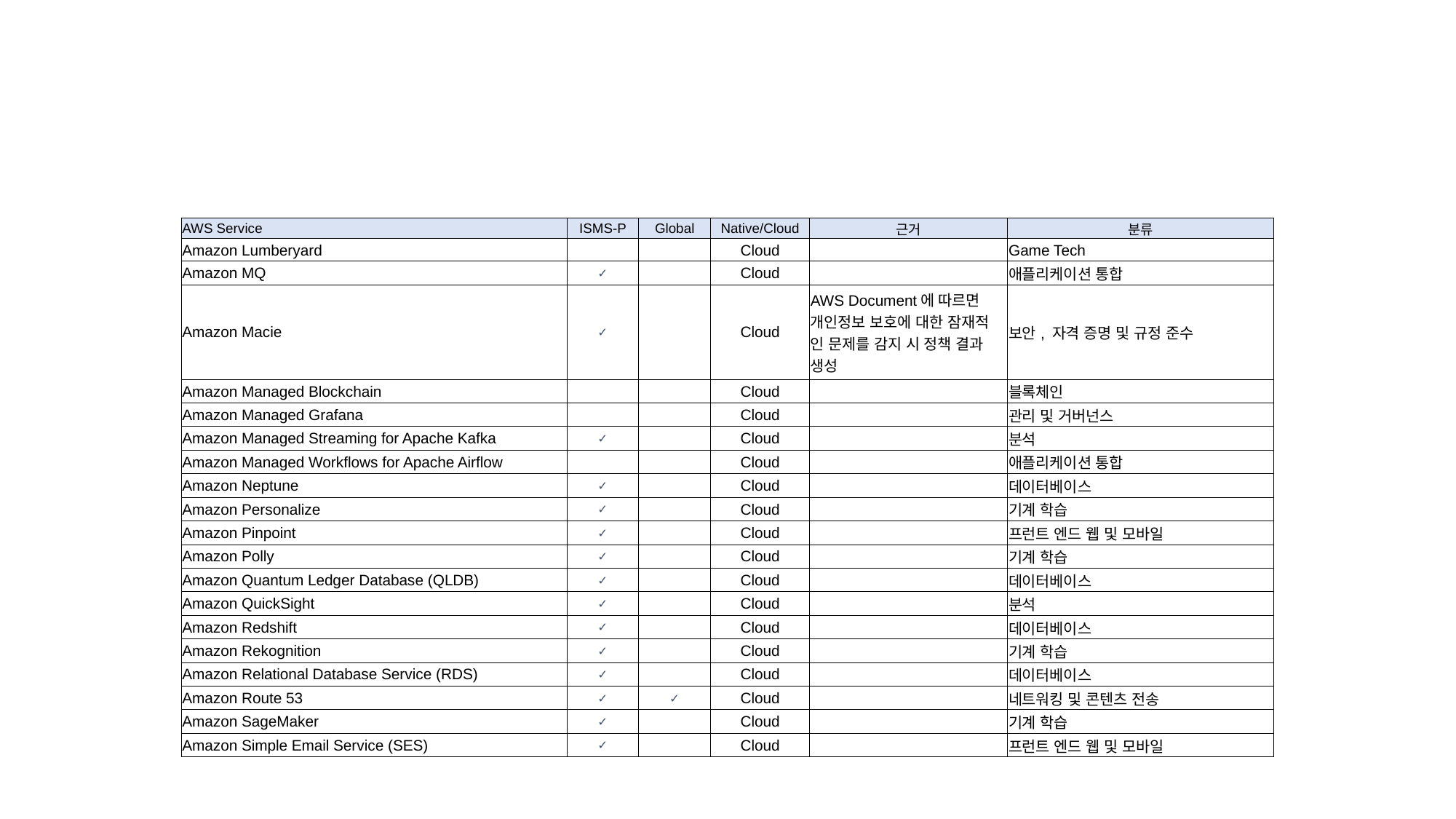

| AWS Service | ISMS-P | Global | Native/Cloud | 근거 | 분류 |
| --- | --- | --- | --- | --- | --- |
| Amazon Lumberyard |  |  | Cloud |  | Game Tech |
| Amazon MQ | ✓ |  | Cloud |  | 애플리케이션 통합 |
| Amazon Macie | ✓ |  | Cloud | AWS Document에 따르면 개인정보 보호에 대한 잠재적 인 문제를 감지 시 정책 결과 생성 | 보안, 자격 증명 및 규정 준수 |
| Amazon Managed Blockchain |  |  | Cloud |  | 블록체인 |
| Amazon Managed Grafana |  |  | Cloud |  | 관리 및 거버넌스 |
| Amazon Managed Streaming for Apache Kafka | ✓ |  | Cloud |  | 분석 |
| Amazon Managed Workflows for Apache Airflow |  |  | Cloud |  | 애플리케이션 통합 |
| Amazon Neptune | ✓ |  | Cloud |  | 데이터베이스 |
| Amazon Personalize | ✓ |  | Cloud |  | 기계 학습 |
| Amazon Pinpoint | ✓ |  | Cloud |  | 프런트 엔드 웹 및 모바일 |
| Amazon Polly | ✓ |  | Cloud |  | 기계 학습 |
| Amazon Quantum Ledger Database (QLDB) | ✓ |  | Cloud |  | 데이터베이스 |
| Amazon QuickSight | ✓ |  | Cloud |  | 분석 |
| Amazon Redshift | ✓ |  | Cloud |  | 데이터베이스 |
| Amazon Rekognition | ✓ |  | Cloud |  | 기계 학습 |
| Amazon Relational Database Service (RDS) | ✓ |  | Cloud |  | 데이터베이스 |
| Amazon Route 53 | ✓ | ✓ | Cloud |  | 네트워킹 및 콘텐츠 전송 |
| Amazon SageMaker | ✓ |  | Cloud |  | 기계 학습 |
| Amazon Simple Email Service (SES) | ✓ |  | Cloud |  | 프런트 엔드 웹 및 모바일 |